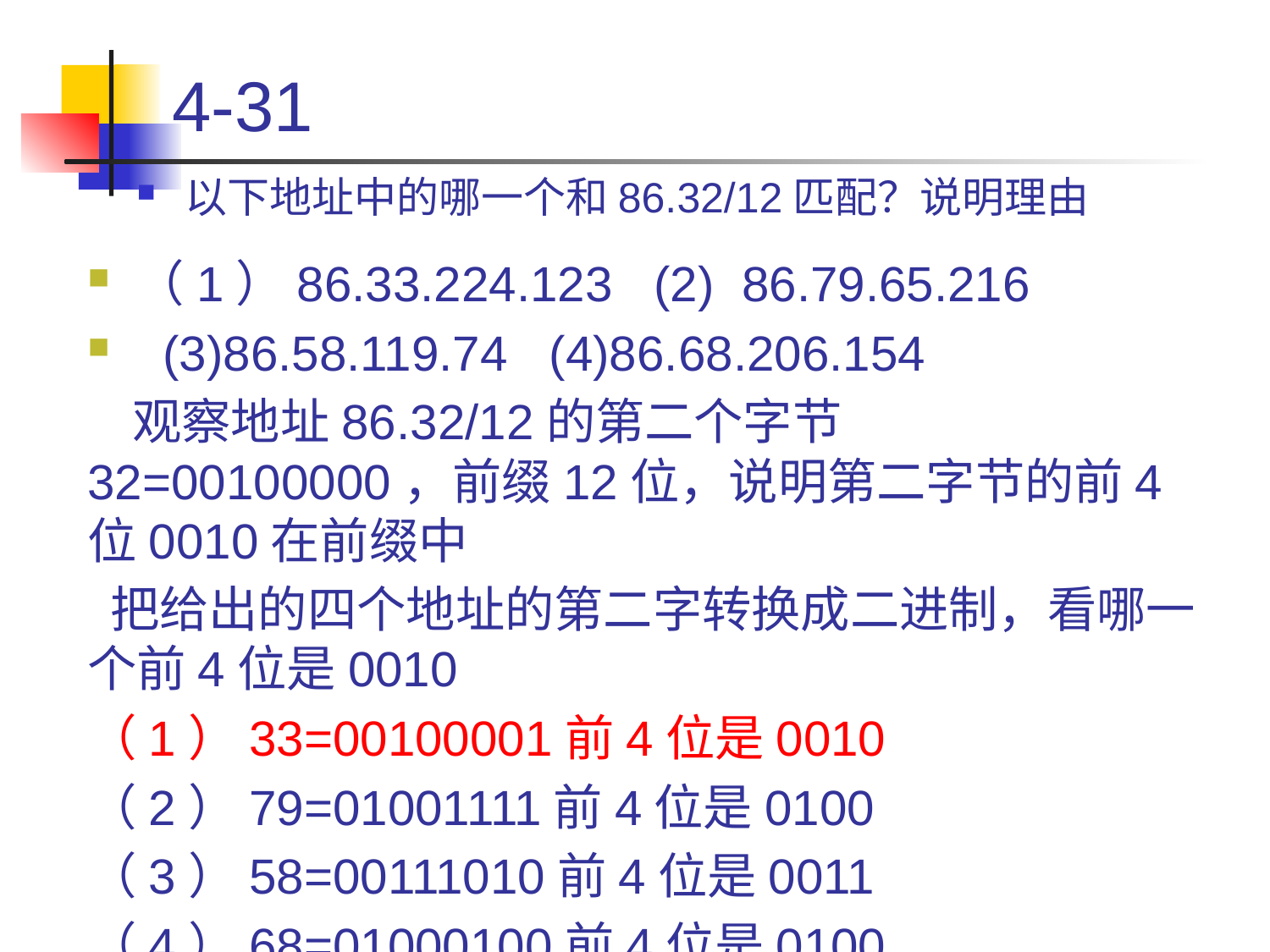

# 4-31
以下地址中的哪一个和86.32/12匹配？说明理由
（1）86.33.224.123   (2)  86.79.65.216
  (3)86.58.119.74   (4)86.68.206.154
   观察地址86.32/12的第二个字节32=00100000，前缀12位，说明第二字节的前4位0010在前缀中
 把给出的四个地址的第二字转换成二进制，看哪一个前4位是0010
（1）33=00100001前4位是0010
（2）79=01001111前4位是0100
（3）58=00111010前4位是0011
（4）68=01000100前4位是0100